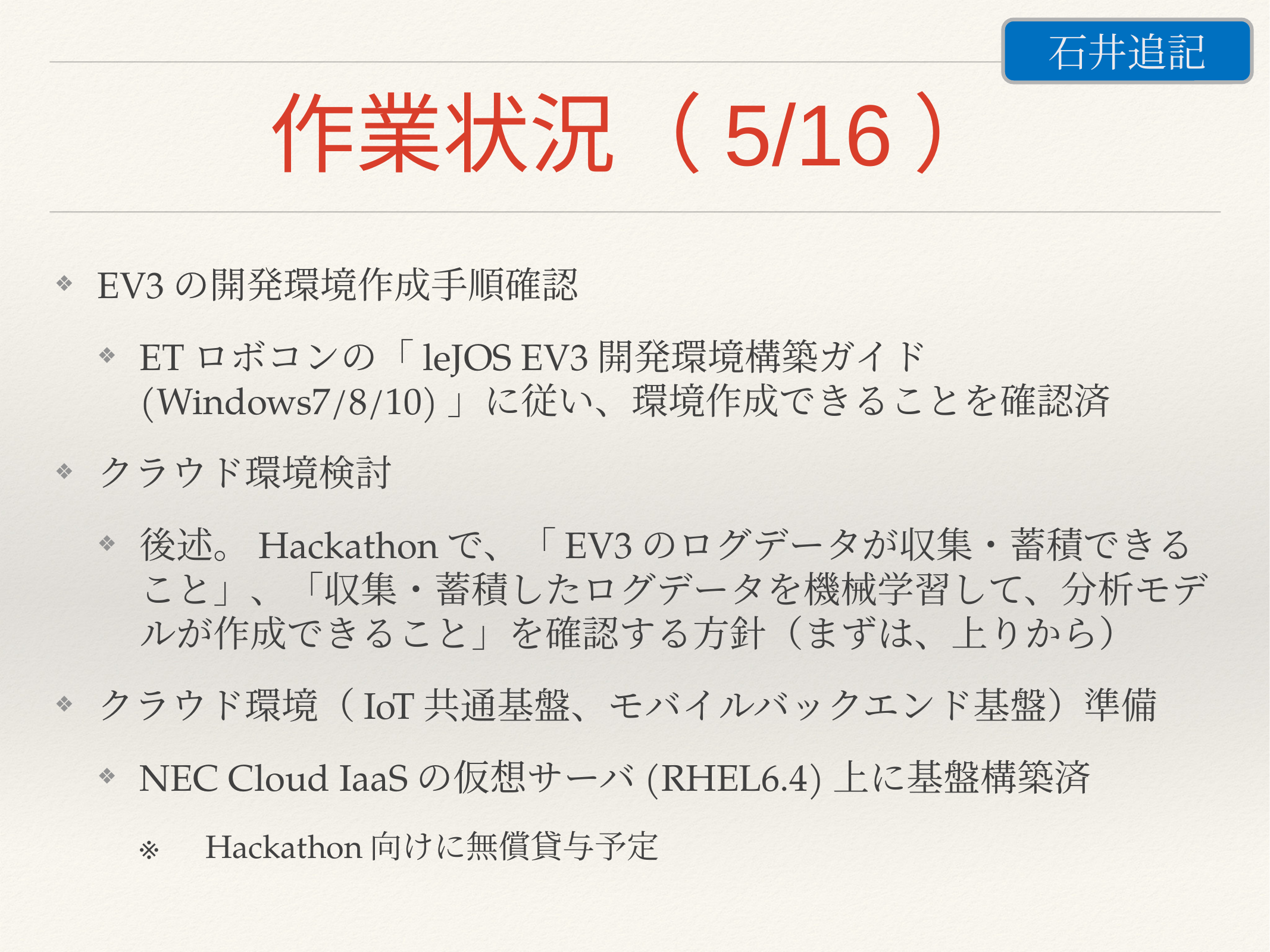

石井追記
# 作業状況（5/16）
EV3の開発環境作成手順確認
ETロボコンの「leJOS EV3開発環境構築ガイド(Windows7/8/10)」に従い、環境作成できることを確認済
クラウド環境検討
後述。Hackathonで、「EV3のログデータが収集・蓄積できること」、「収集・蓄積したログデータを機械学習して、分析モデルが作成できること」を確認する方針（まずは、上りから）
クラウド環境（IoT共通基盤、モバイルバックエンド基盤）準備
NEC Cloud IaaSの仮想サーバ(RHEL6.4)上に基盤構築済
※　Hackathon向けに無償貸与予定